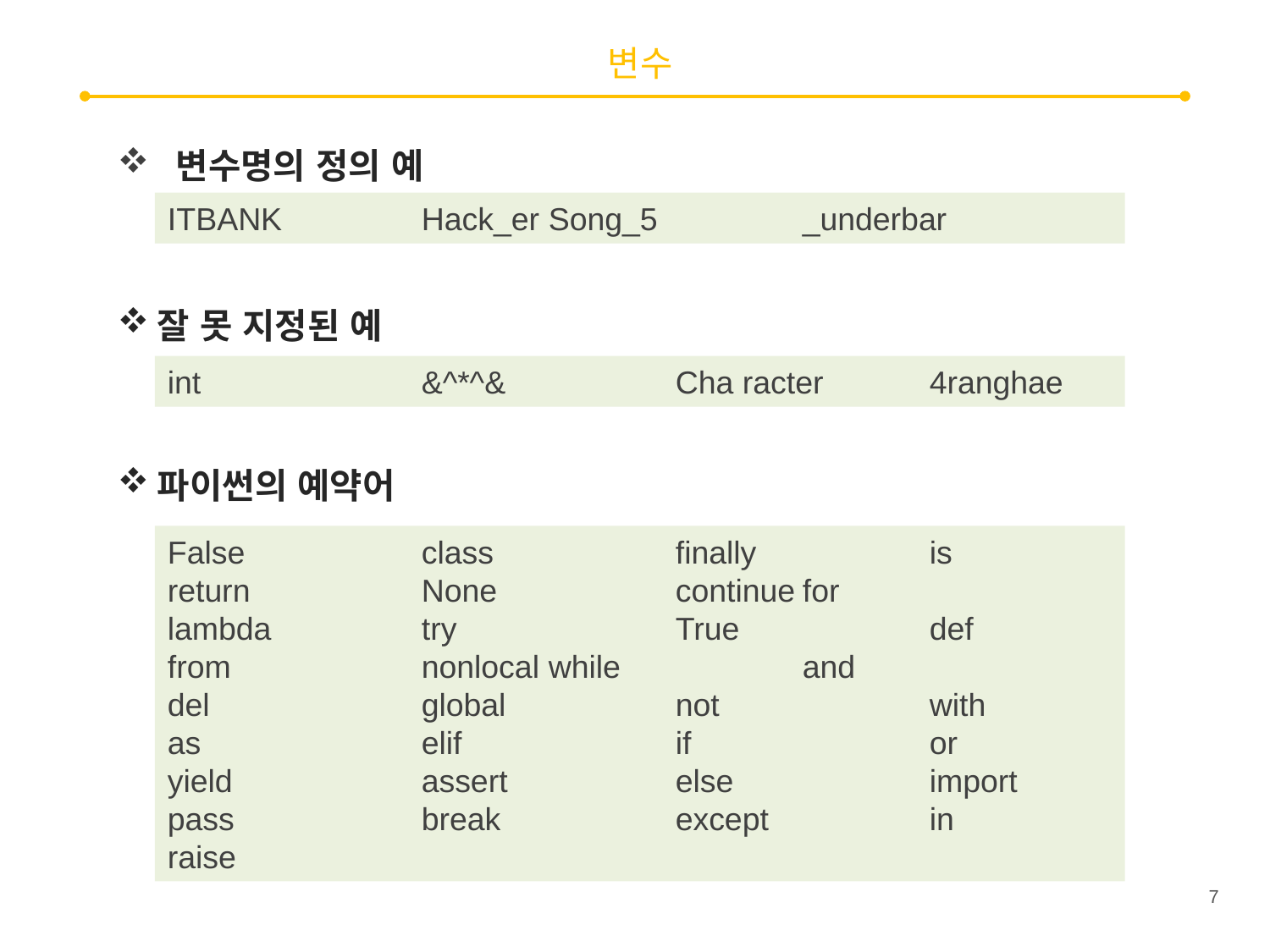

# 변수
 변수명의 정의 예
ITBANK		Hack_er	Song_5		_underbar
잘 못 지정된 예
int		&^*^&		Cha racter	4ranghae
파이썬의 예약어
False		class		finally		is
return		None		continue	for
lambda		try		True		def
from		nonlocal	while		and
del		global		not		with
as		elif		if		or
yield		assert		else		import
pass		break		except		in
raise